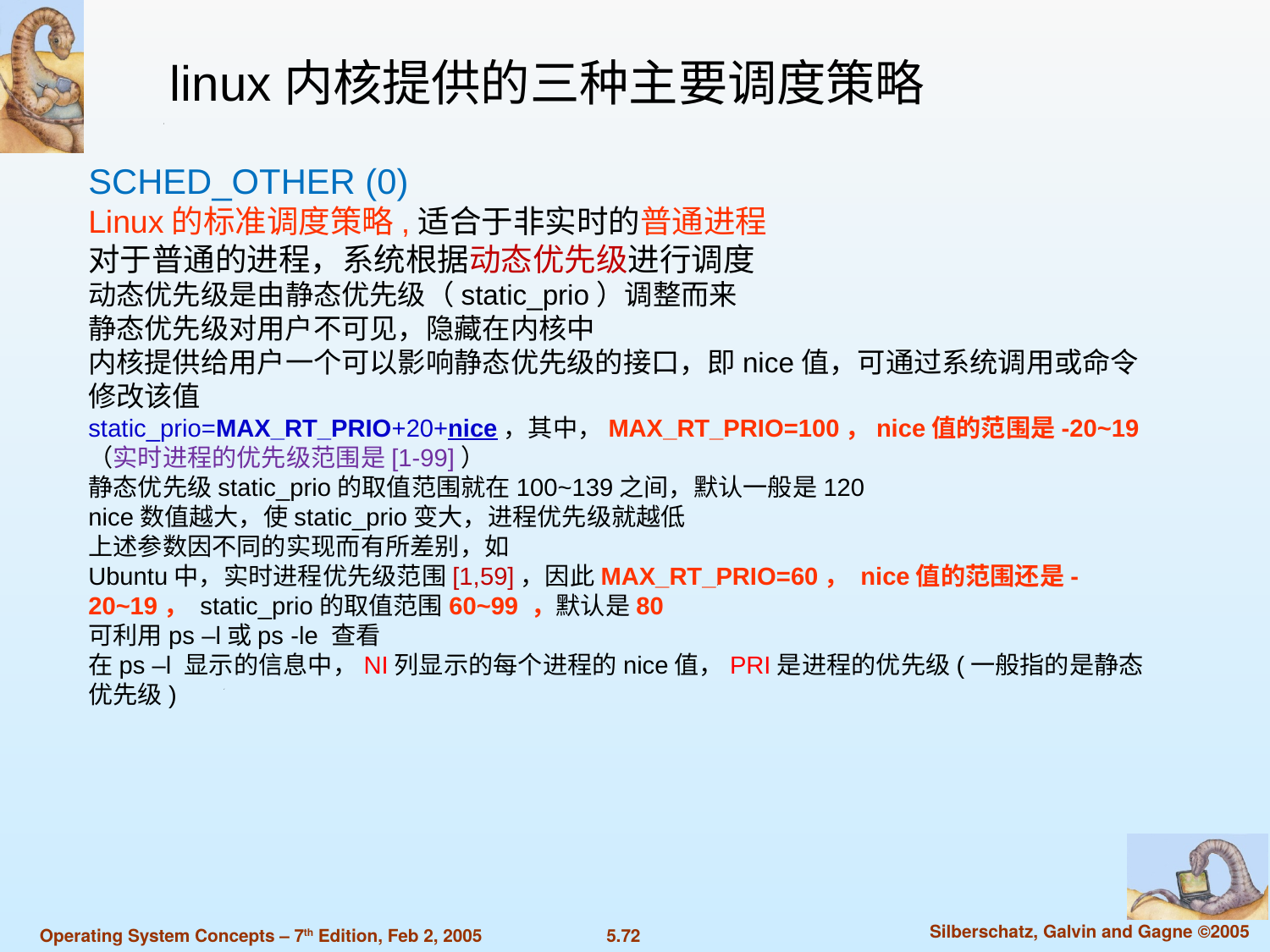

linux内核提供的三种主要调度策略
SCHED_OTHER (0)
Linux的标准调度策略,适合于非实时的普通进程
对于普通的进程，系统根据动态优先级进行调度
动态优先级是由静态优先级（static_prio）调整而来
静态优先级对用户不可见，隐藏在内核中
内核提供给用户一个可以影响静态优先级的接口，即nice值，可通过系统调用或命令修改该值
static_prio=MAX_RT_PRIO+20+nice，其中，MAX_RT_PRIO=100，nice值的范围是-20~19   （实时进程的优先级范围是[1-99]）
静态优先级static_prio的取值范围就在100~139之间，默认一般是120
nice数值越大，使static_prio变大，进程优先级就越低
上述参数因不同的实现而有所差别，如
Ubuntu中，实时进程优先级范围[1,59]，因此MAX_RT_PRIO=60， nice值的范围还是-20~19， static_prio的取值范围60~99 ，默认是80
可利用ps –l或ps -le 查看
在ps –l 显示的信息中，NI列显示的每个进程的nice值，PRI是进程的优先级(一般指的是静态优先级)